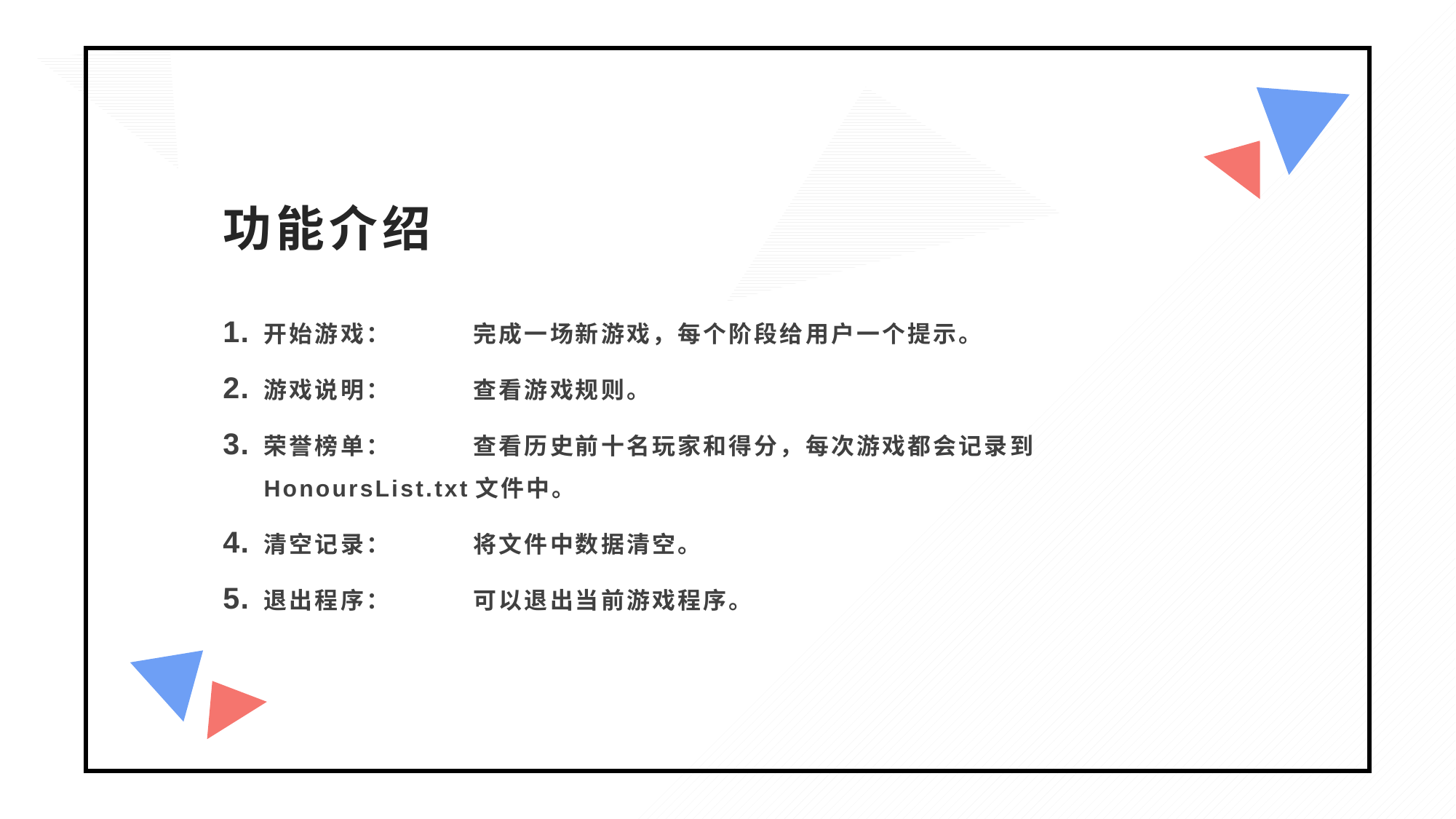

功能介绍
开始游戏：	完成一场新游戏，每个阶段给用户一个提示。
游戏说明：	查看游戏规则。
荣誉榜单：	查看历史前十名玩家和得分，每次游戏都会记录到HonoursList.txt文件中。
清空记录：	将文件中数据清空。
退出程序：	可以退出当前游戏程序。